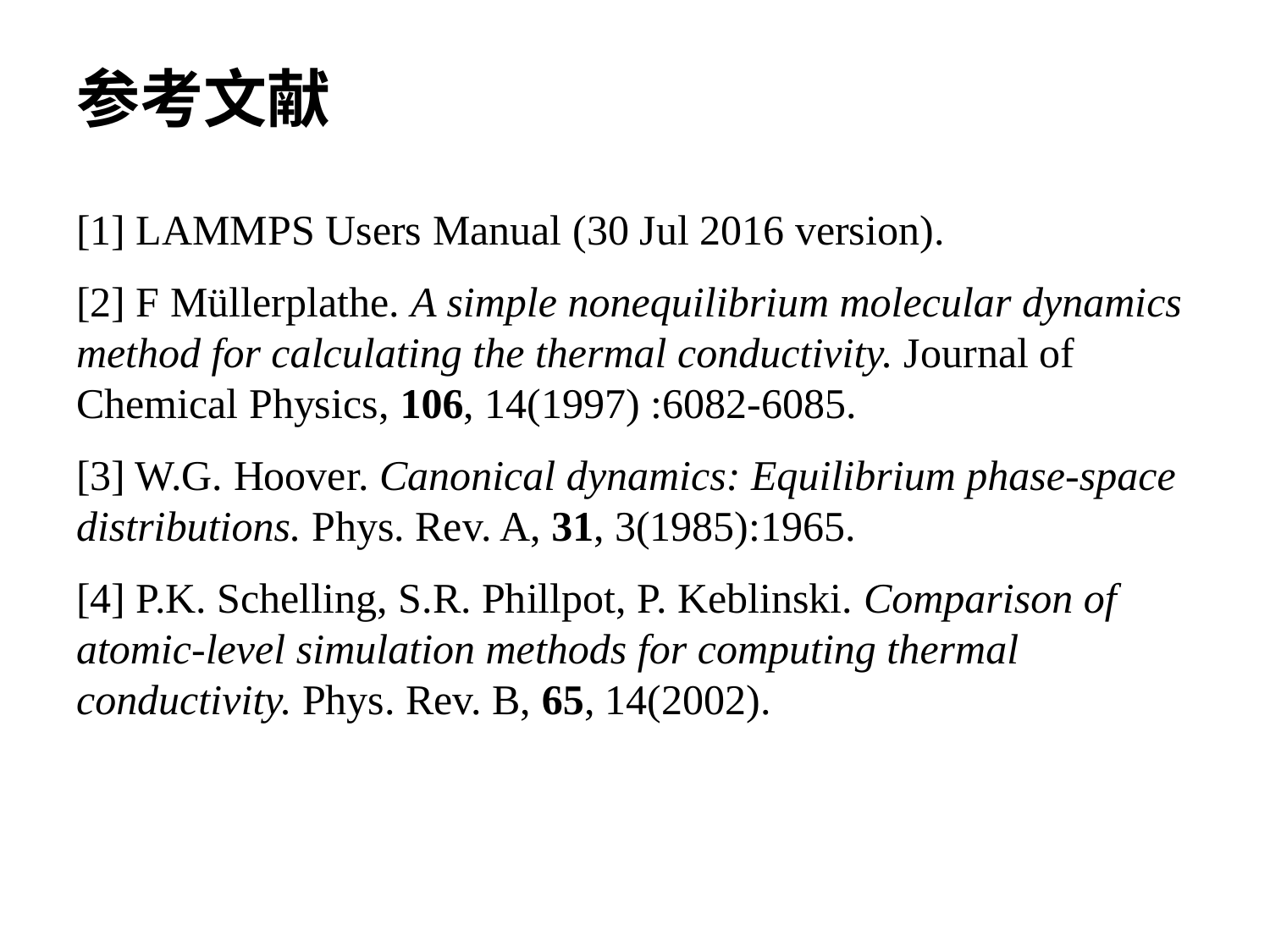

# 参考文献
[1] LAMMPS Users Manual (30 Jul 2016 version).
[2] F Müllerplathe. A simple nonequilibrium molecular dynamics method for calculating the thermal conductivity. Journal of Chemical Physics, 106, 14(1997) :6082-6085.
[3] W.G. Hoover. Canonical dynamics: Equilibrium phase-space distributions. Phys. Rev. A, 31, 3(1985):1965.
[4] P.K. Schelling, S.R. Phillpot, P. Keblinski. Comparison of atomic-level simulation methods for computing thermal conductivity. Phys. Rev. B, 65, 14(2002).